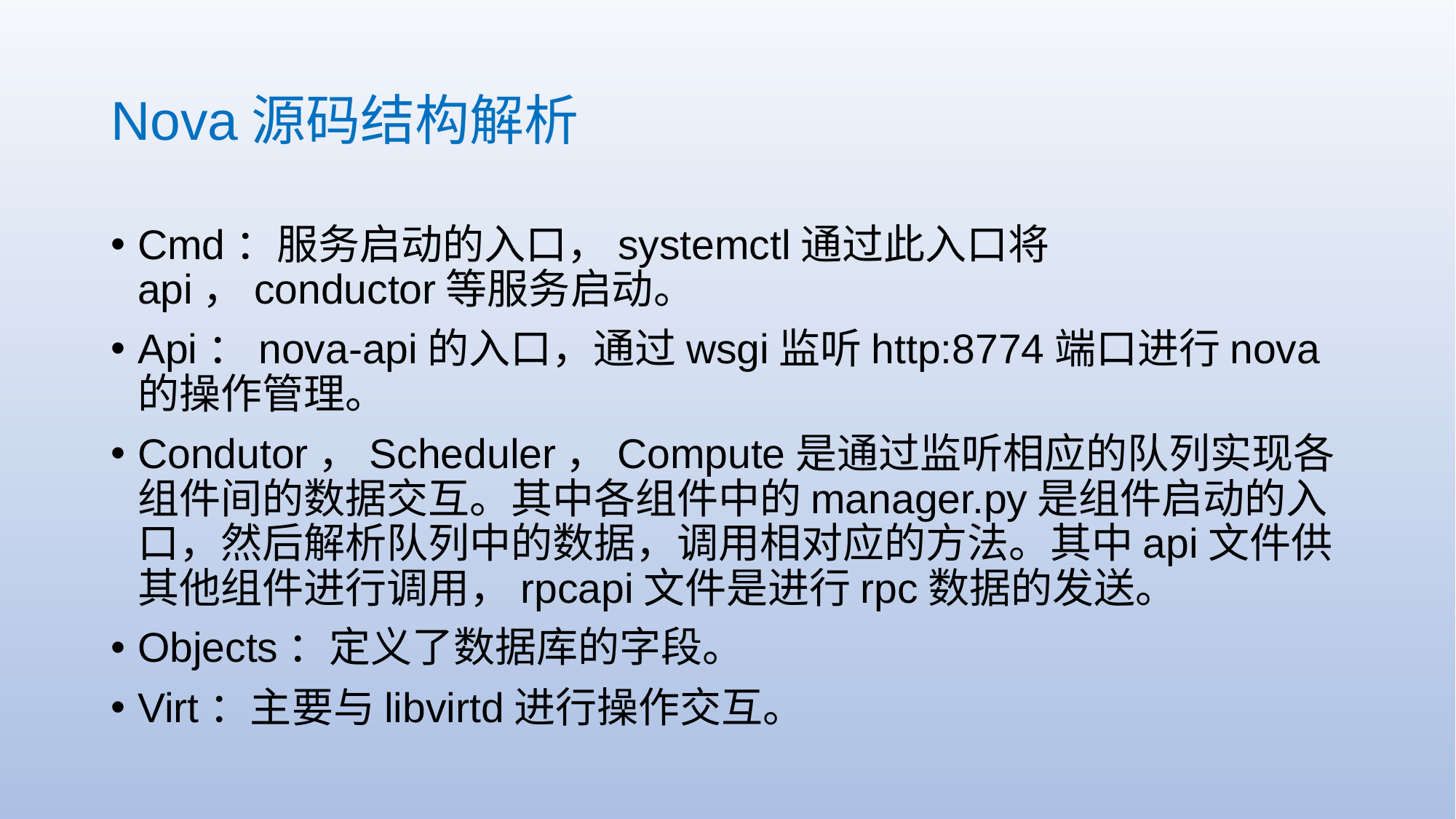

# Nova源码结构解析
Cmd：服务启动的入口，systemctl通过此入口将api，conductor等服务启动。
Api：nova-api的入口，通过wsgi监听http:8774端口进行nova的操作管理。
Condutor，Scheduler，Compute是通过监听相应的队列实现各组件间的数据交互。其中各组件中的manager.py是组件启动的入口，然后解析队列中的数据，调用相对应的方法。其中api文件供其他组件进行调用，rpcapi文件是进行rpc数据的发送。
Objects：定义了数据库的字段。
Virt：主要与libvirtd进行操作交互。